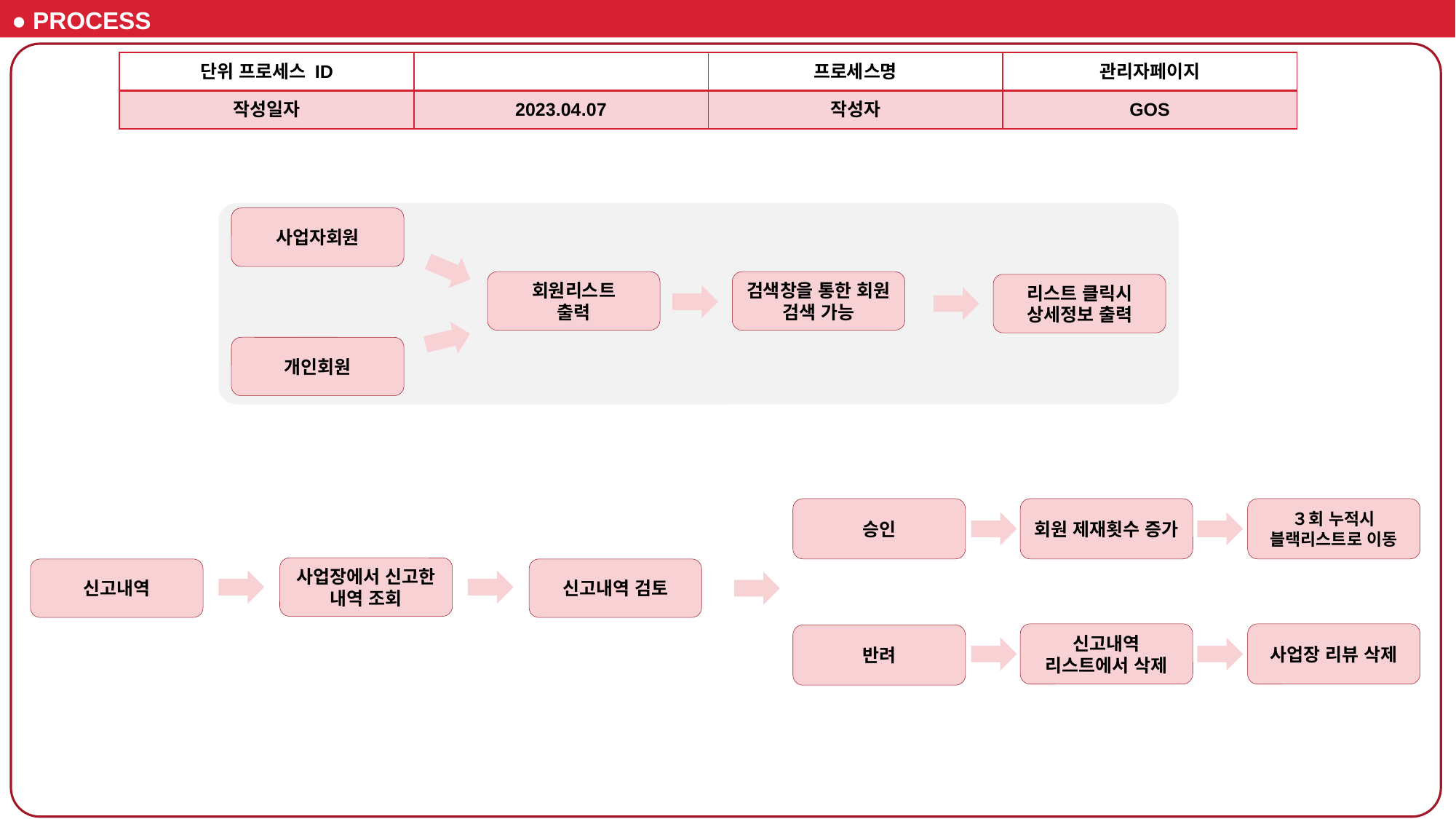

● PROCESS

| 단위 프로세스 ID |  | 프로세스명 | 관리자페이지 |
| --- | --- | --- | --- |
| 작성일자 | 2023.04.07 | 작성자 | GOS |

사업자회원

회원리스트
출력
검색창을 통한 회원 검색 가능
리스트 클릭시
상세정보 출력

개인회원
승인
회원 제재횟수 증가
３회 누적시 블랙리스트로 이동

사업장에서 신고한 내역 조회
신고내역
신고내역 검토

신고내역 리스트에서 삭제
사업장 리뷰 삭제
반려